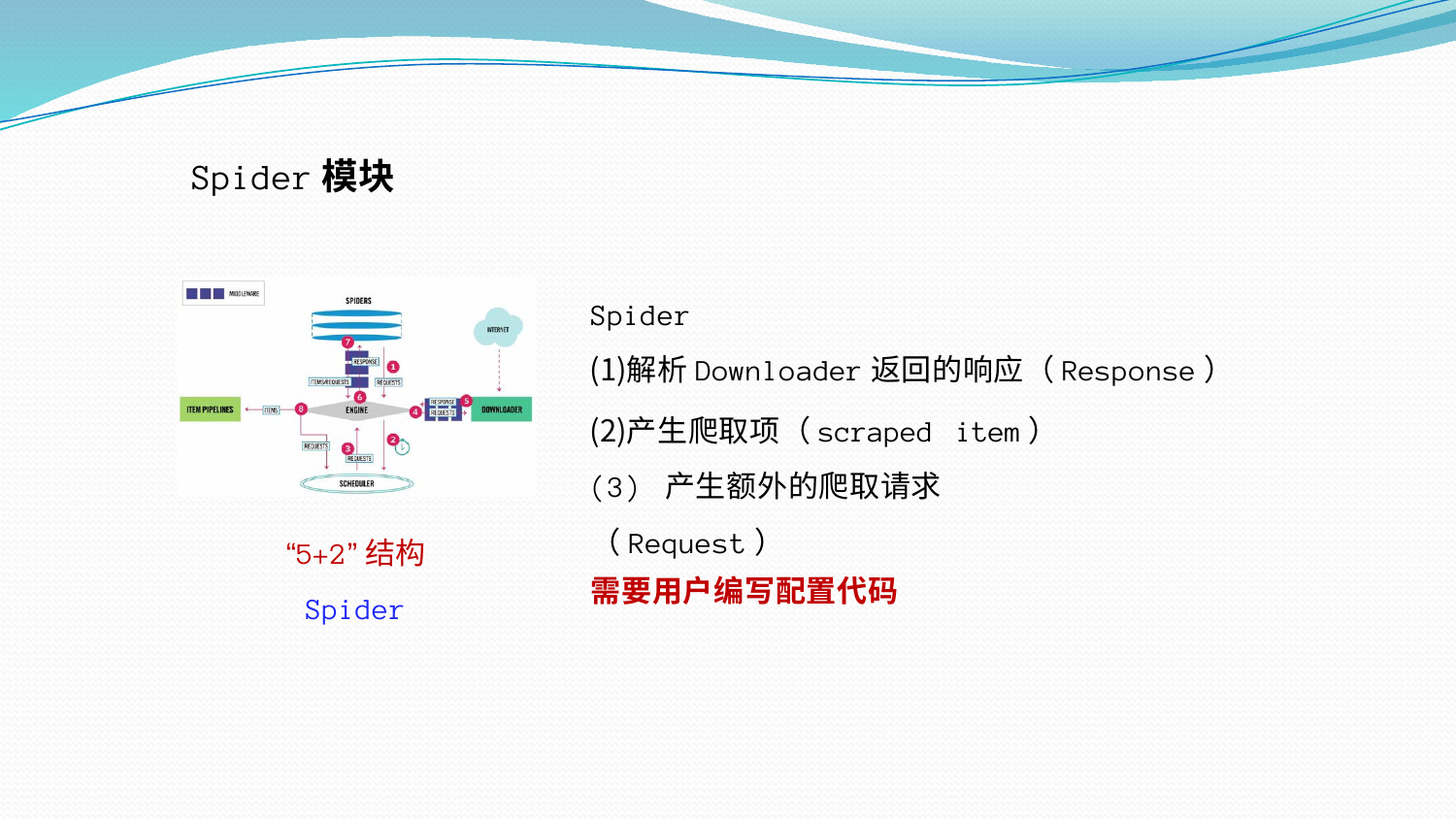

Spider模块

Spider
解析Downloader返回的响应（Response）
产生爬取项（scraped item） (3) 产生额外的爬取请求（Request）
“5+2”结构
Spider
需要用户编写配置代码